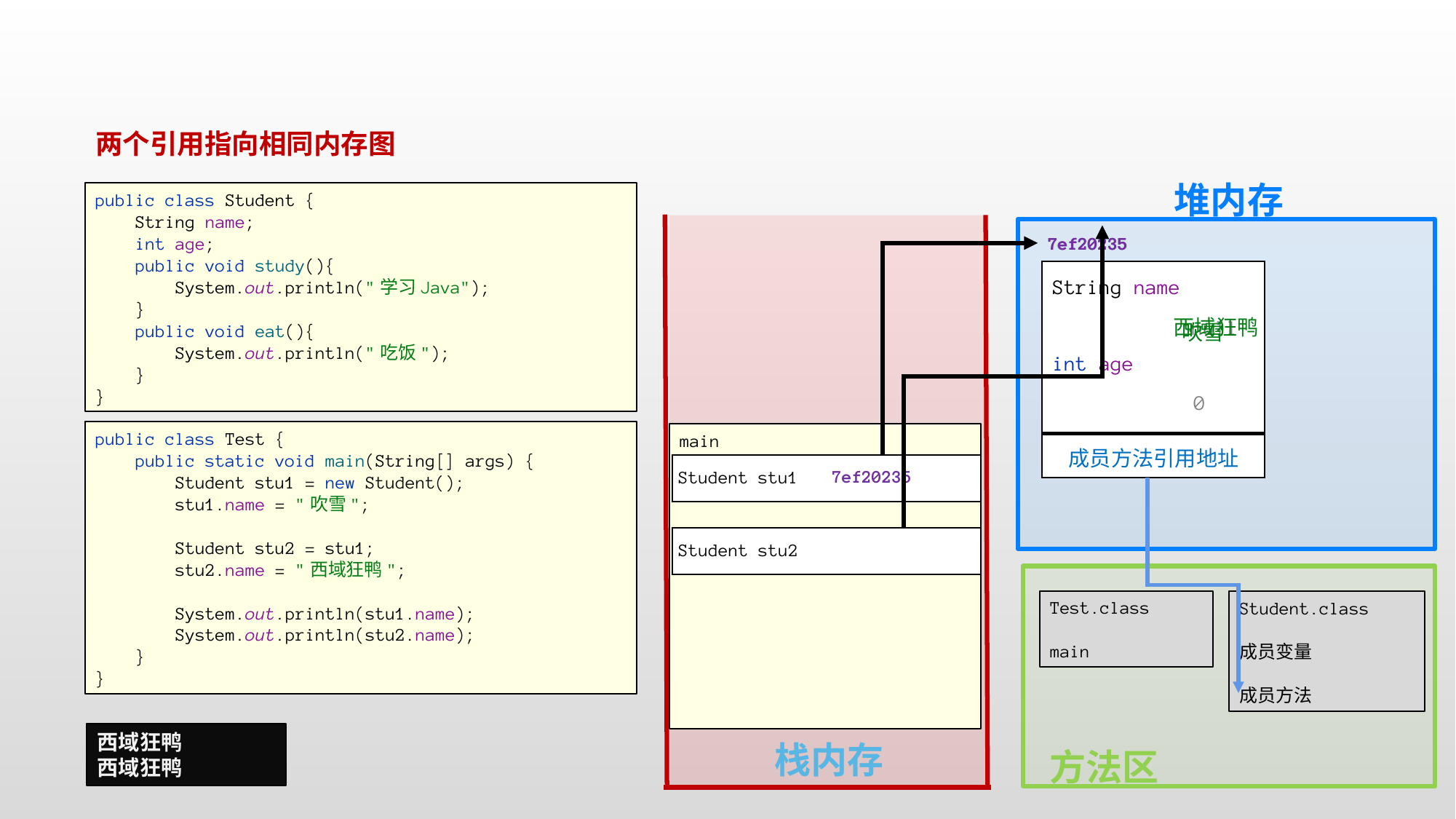

#
两个引用指向相同内存图

堆内存

public class Student {
    String name;
    int age;
    public void study(){
        System.out.println("学习Java");
    }
    public void eat(){
        System.out.println("吃饭");
    }
}

栈内存
7ef20235
7ef20235

String name

int age

西域狂鸭
null
吹雪
0
public class Test {
    public static void main(String[] args) {
        Student stu1 = new Student();
        stu1.name = "吹雪";
        Student stu2 = stu1;
        stu2.name = "西域狂鸭";
        System.out.println(stu1.name);
        System.out.println(stu2.name);
    }
}
main

成员方法引用地址

7ef20235
Student stu1

Student stu2

方法区
Test.class

main
Student.class

成员变量

成员方法
西域狂鸭
西域狂鸭